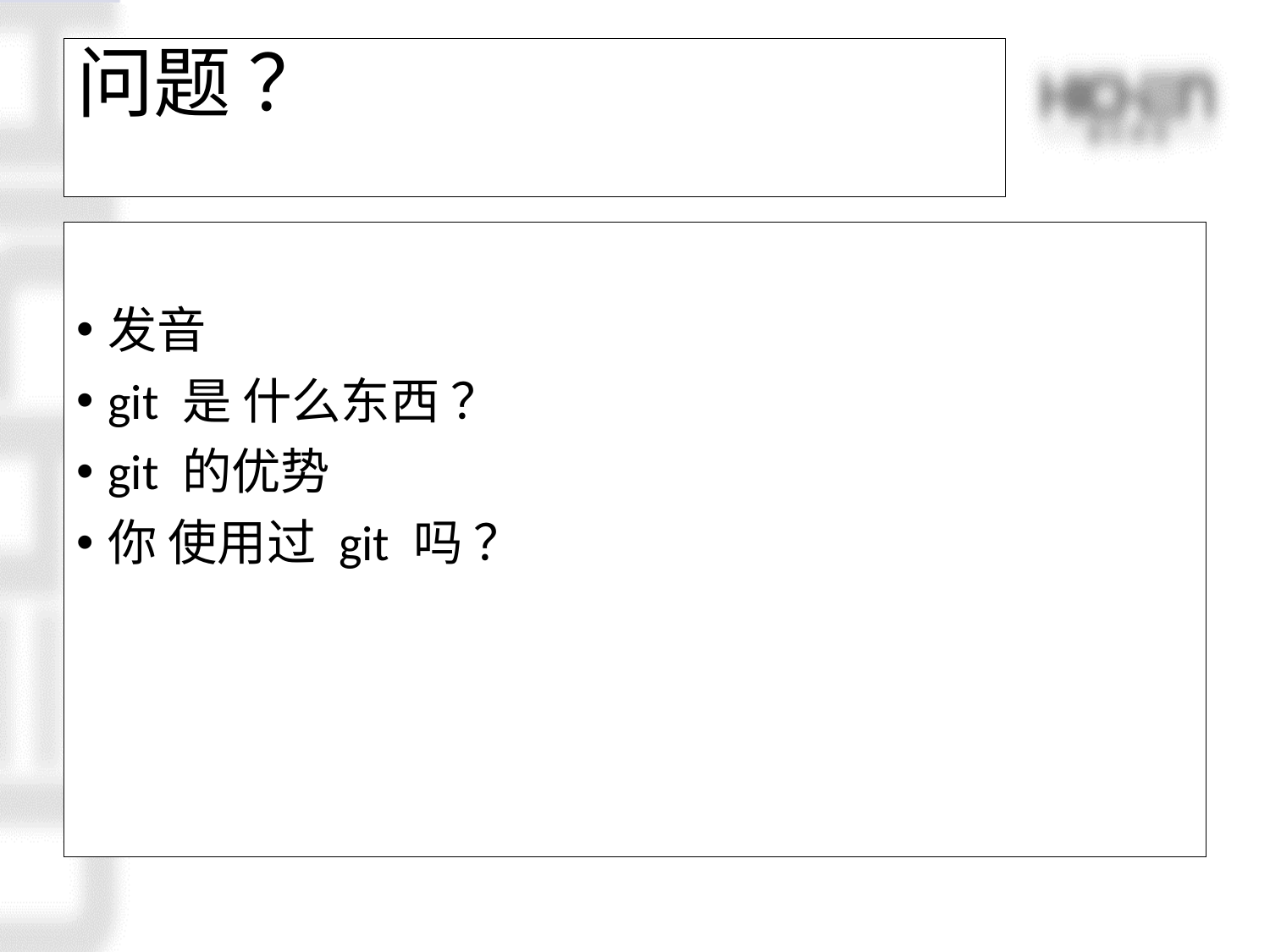

# 问题 ？

发音
git 是 什么东西 ？
git 的优势
你 使用过 git 吗 ？